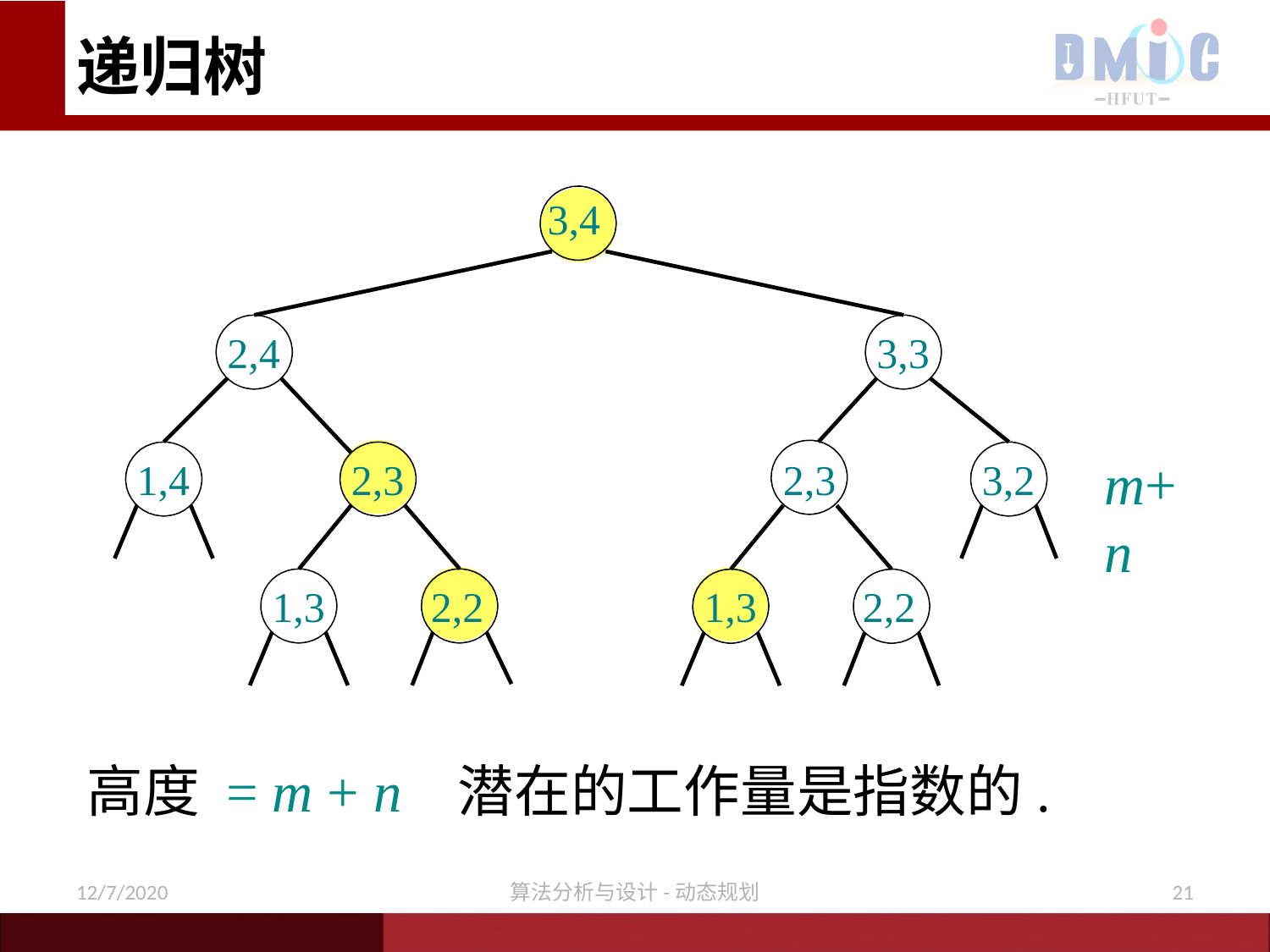

# 递归树
3,4

2,4
3,3

m+n
1,4
2,3
3,2
2,3

1,3	   2,2
1,3	   2,2

高度 = m + n  潜在的工作量是指数的.
12/7/2020
算法分析与设计-动态规划
21